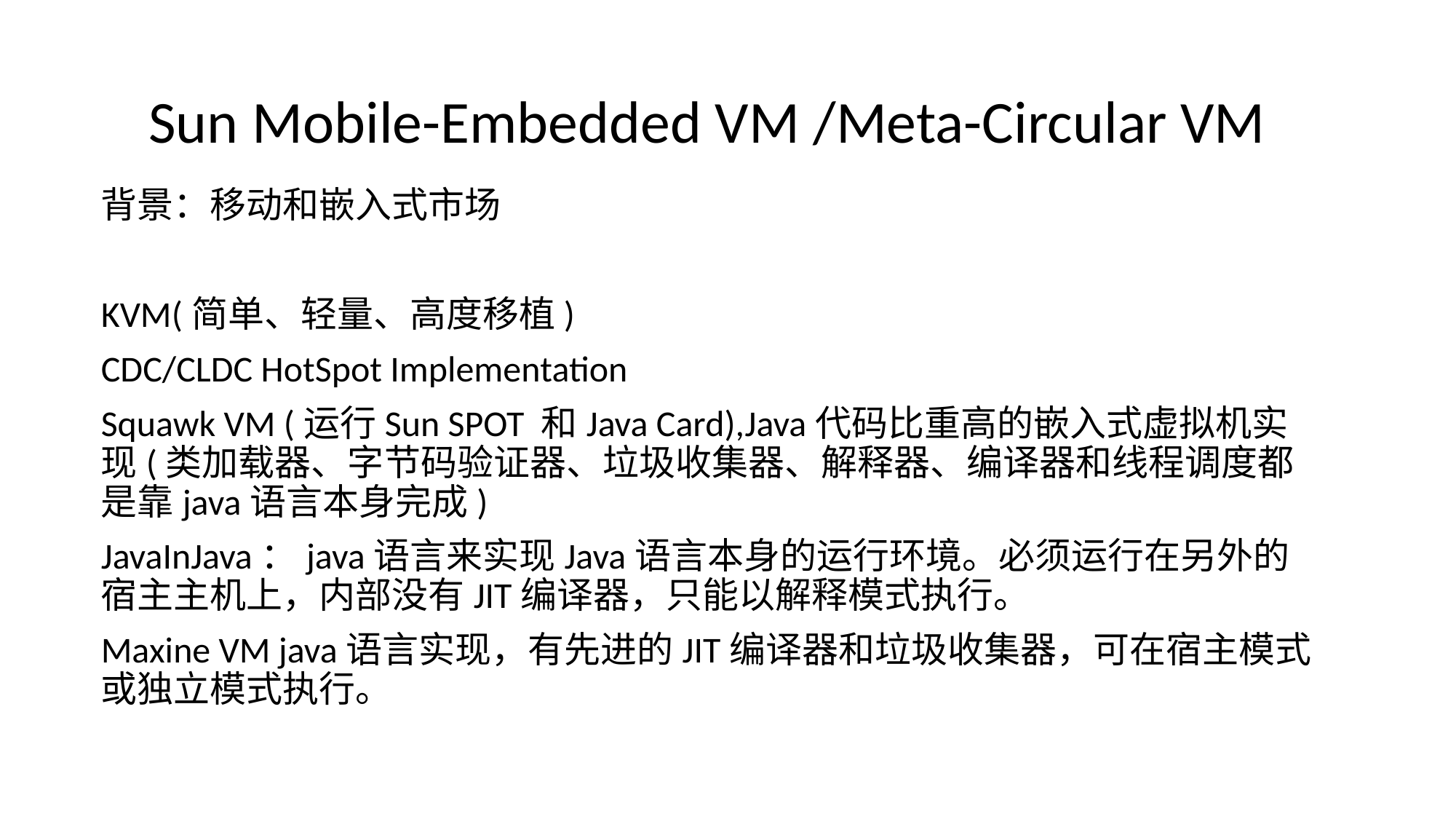

# Sun Mobile-Embedded VM /Meta-Circular VM
背景：移动和嵌入式市场

KVM(简单、轻量、高度移植)
CDC/CLDC HotSpot Implementation
Squawk VM (运行Sun SPOT 和Java Card),Java代码比重高的嵌入式虚拟机实现(类加载器、字节码验证器、垃圾收集器、解释器、编译器和线程调度都是靠java语言本身完成)
JavaInJava：java语言来实现Java语言本身的运行环境。必须运行在另外的宿主主机上，内部没有JIT编译器，只能以解释模式执行。
Maxine VM java语言实现，有先进的JIT编译器和垃圾收集器，可在宿主模式或独立模式执行。